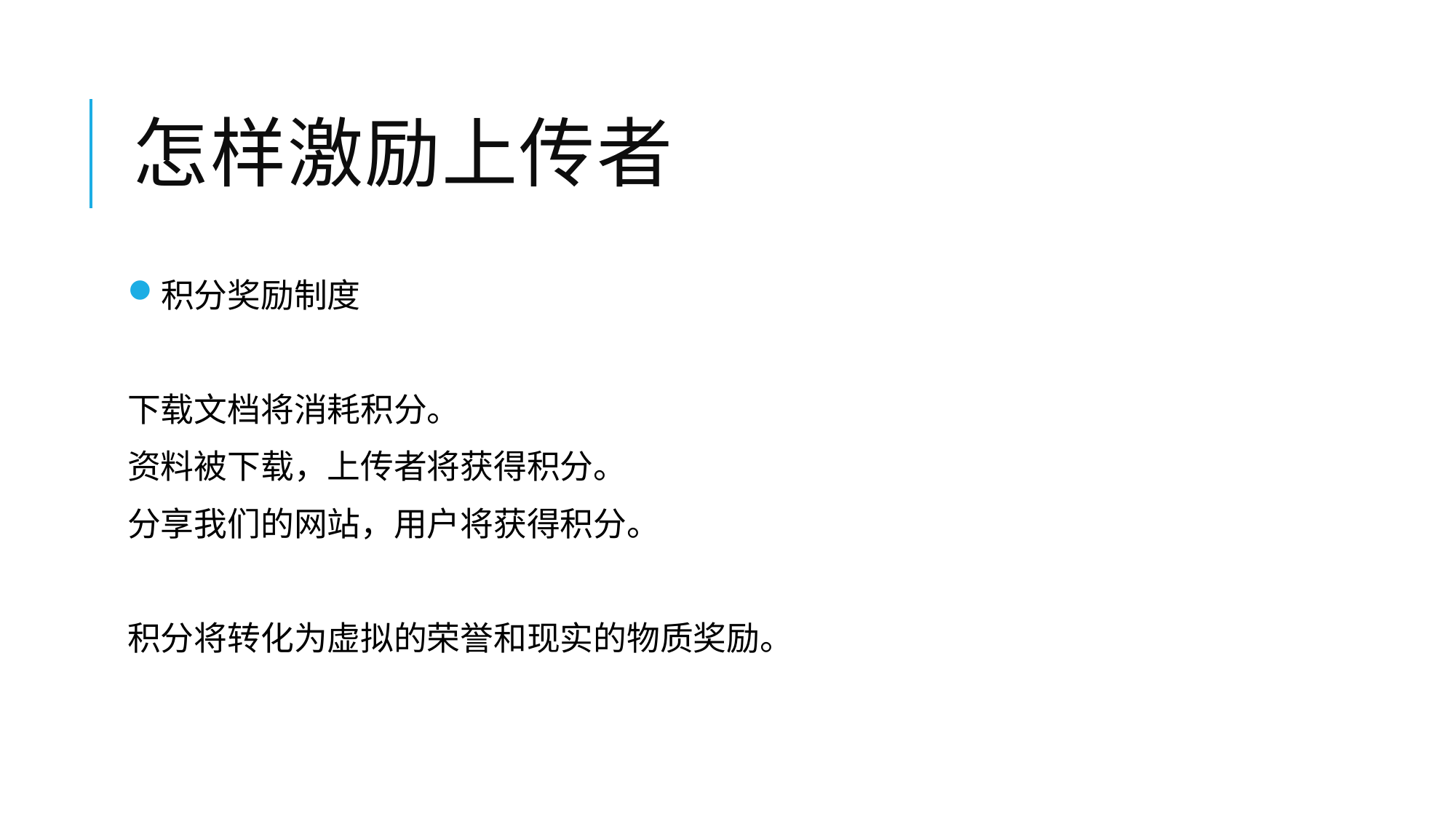

# 怎样激励上传者
积分奖励制度

下载文档将消耗积分。
资料被下载，上传者将获得积分。
分享我们的网站，用户将获得积分。

积分将转化为虚拟的荣誉和现实的物质奖励。